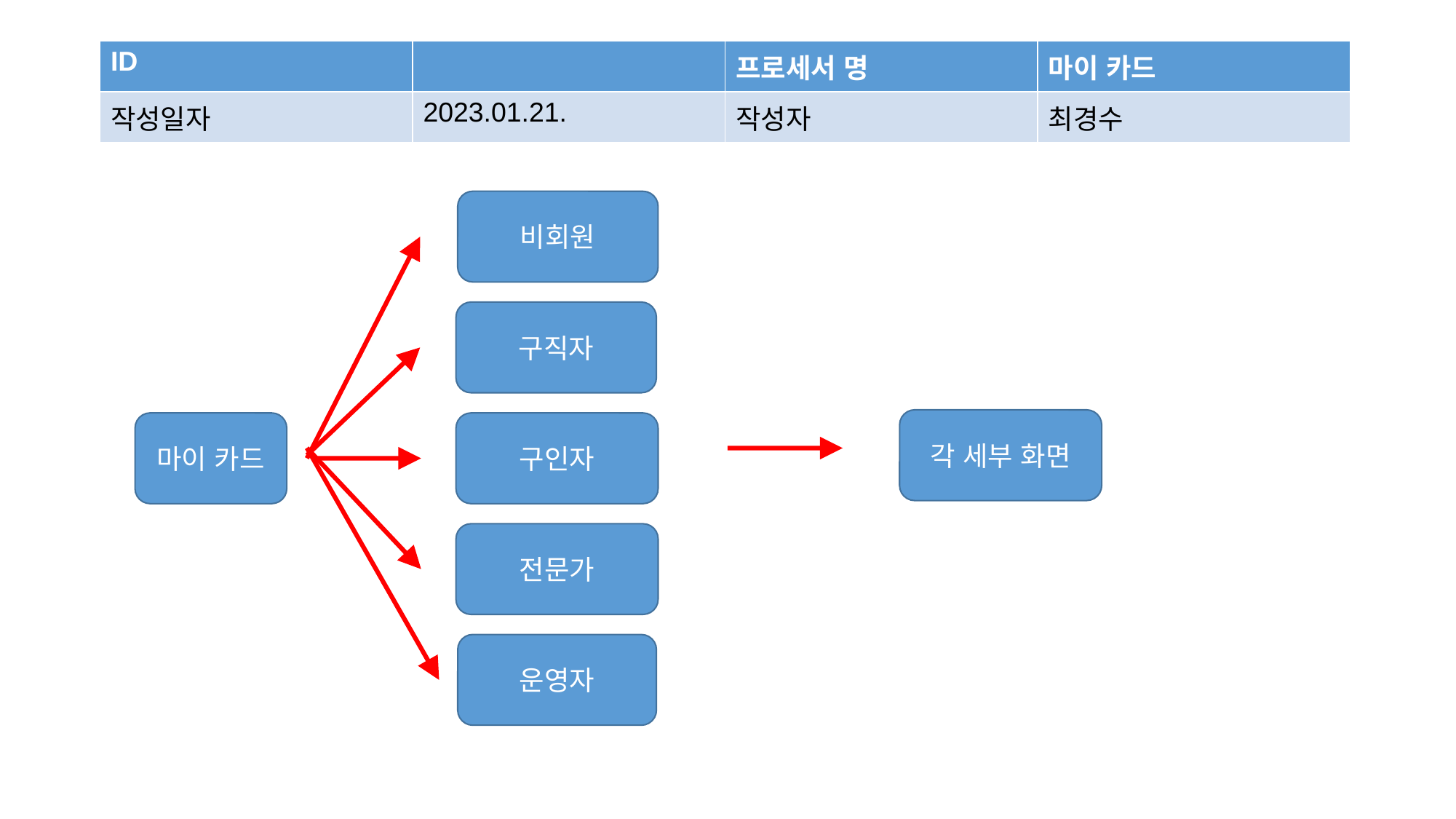

| ID |  | 프로세서 명 | 마이 카드 |
| --- | --- | --- | --- |
| 작성일자 | 2023.01.21. | 작성자 | 최경수 |
비회원
구직자
각 세부 화면
마이 카드
구인자
전문가
운영자